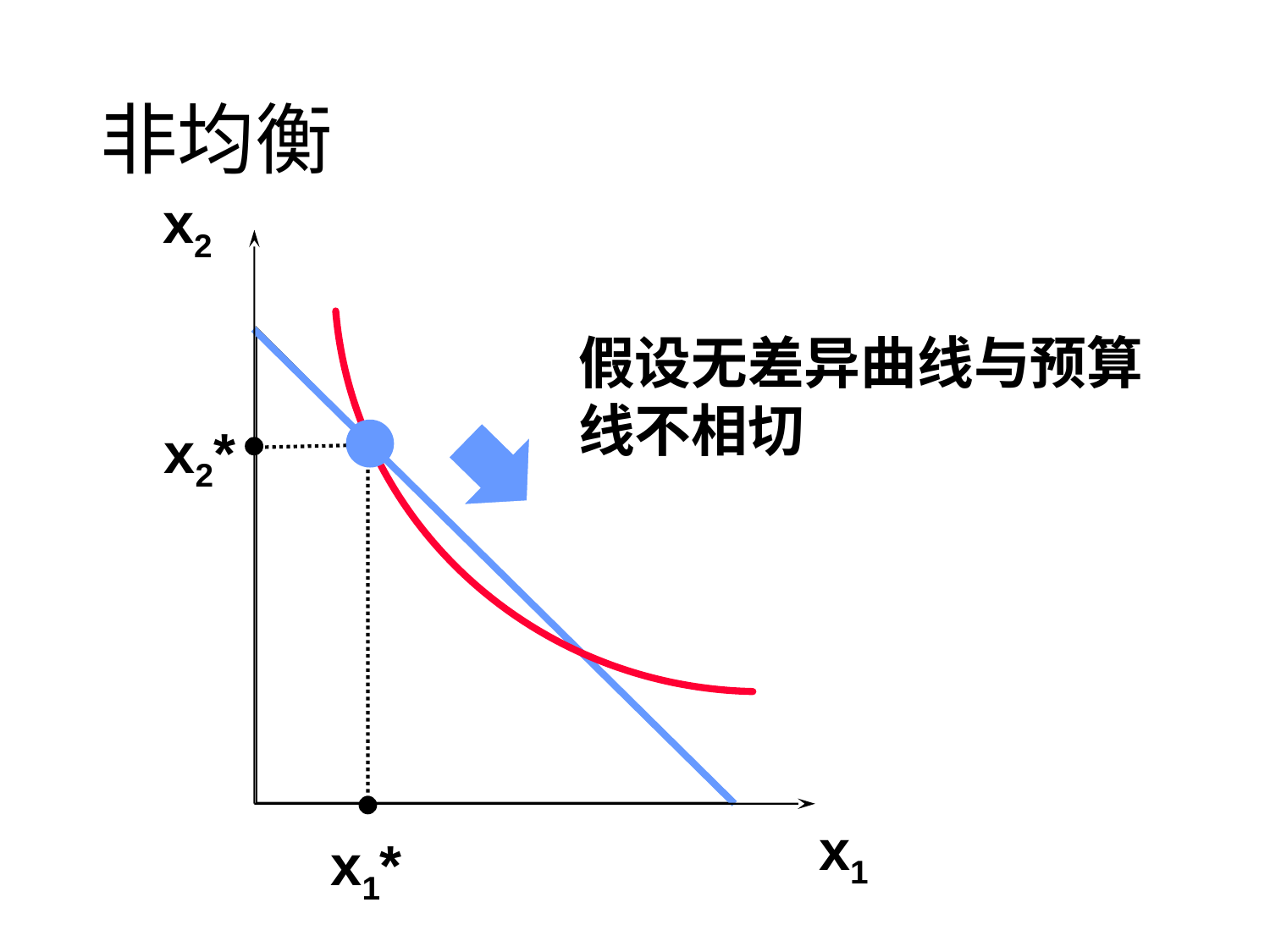

# 非均衡
x2

假设无差异曲线与预算线不相切

x2*

x1
x1*